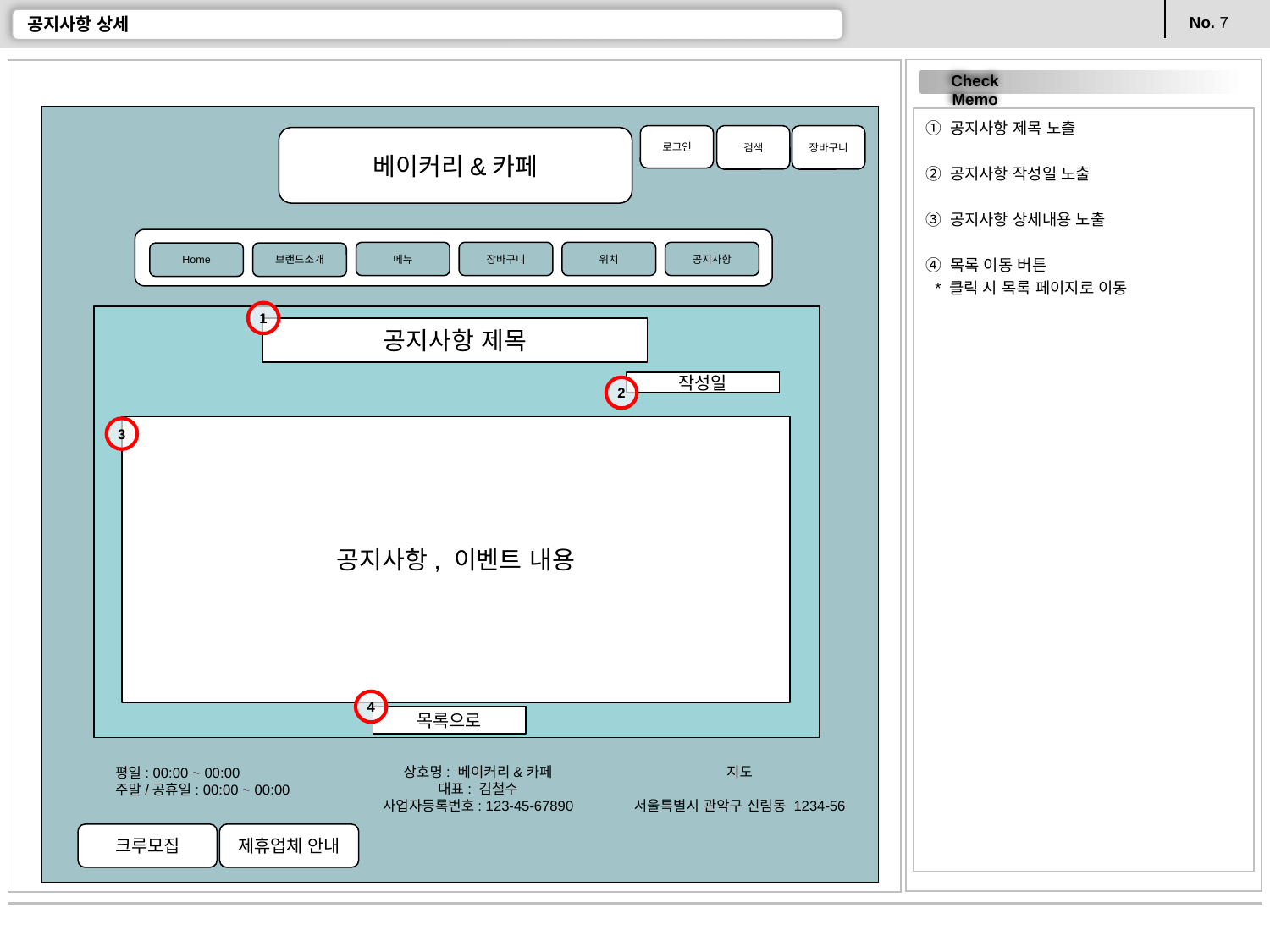

# 공지사항 상세

로그인
검색
장바구니
베이커리&카페

메뉴
장바구니
위치
공지사항
Home
브랜드소개
상호명: 베이커리&카페
대표: 김철수
사업자등록번호: 123-45-67890
지도

서울특별시 관악구 신림동 1234-56
평일: 00:00 ~ 00:00
주말/공휴일: 00:00 ~ 00:00
크루모집
제휴업체 안내
① 공지사항 제목 노출

② 공지사항 작성일 노출

③ 공지사항 상세내용 노출

④ 목록 이동 버튼
  * 클릭 시 목록 페이지로 이동
1

공지사항 제목
작성일
2
공지사항, 이벤트 내용
3
4
목록으로